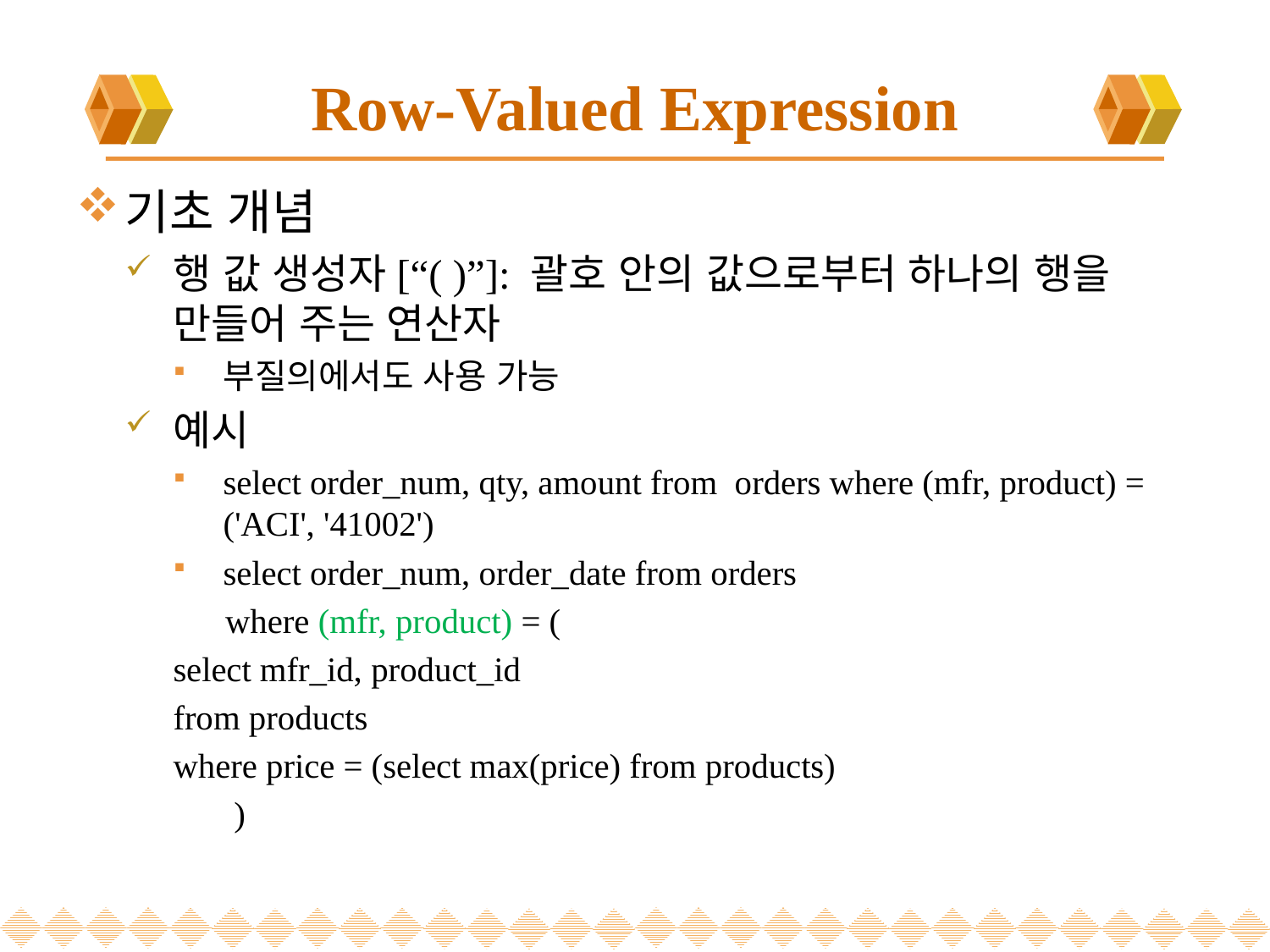

# Row-Valued Expression
기초 개념
행 값 생성자[“( )”]: 괄호 안의 값으로부터 하나의 행을 만들어 주는 연산자
부질의에서도 사용 가능
예시
select order_num, qty, amount from  orders where (mfr, product) = ('ACI', '41002')
select order_num, order_date from orders
      where (mfr, product) = (
		select mfr_id, product_id
		from products
		where price = (select max(price) from products)
       )